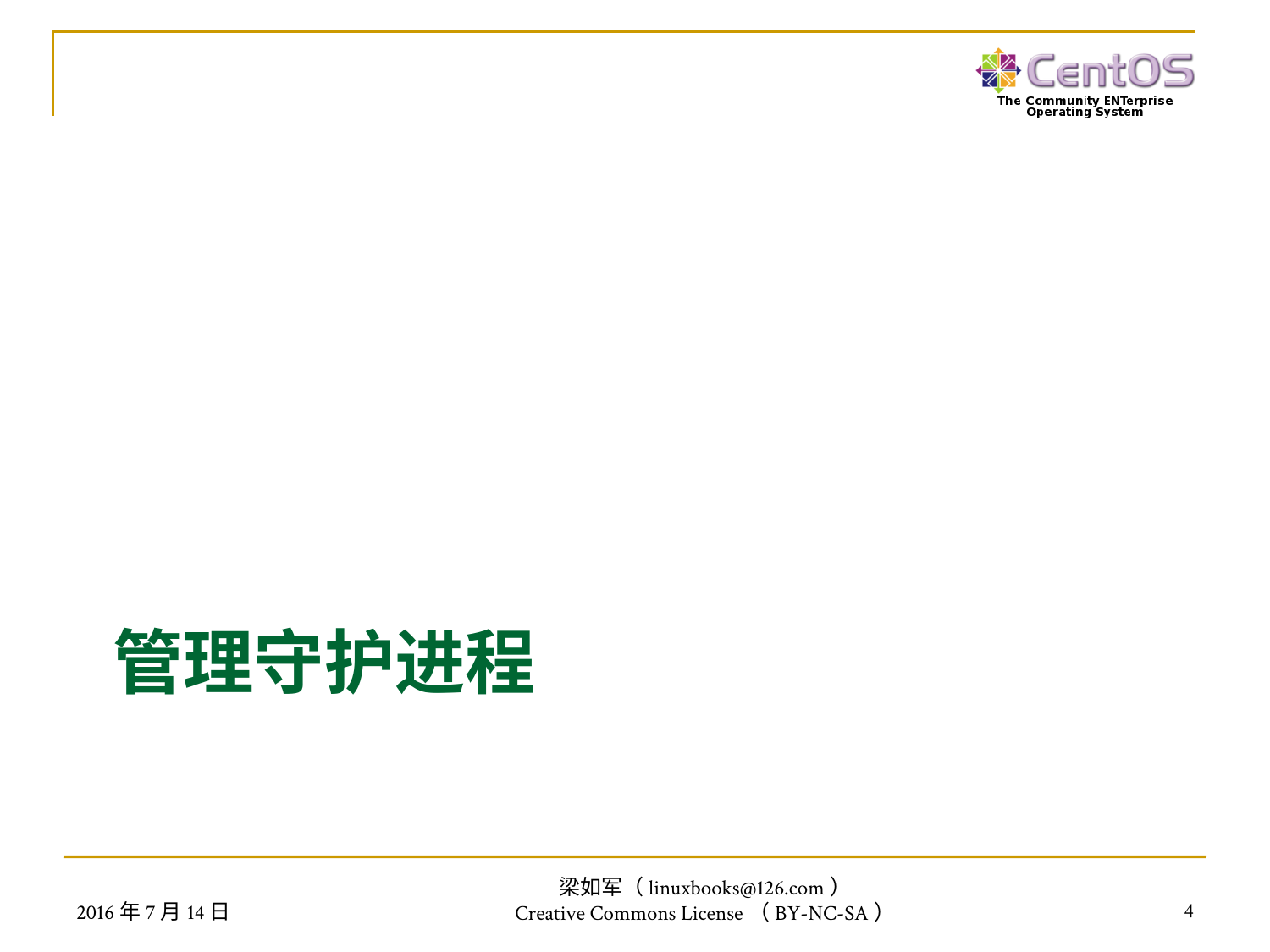

# 管理守护进程
2016年7月14日
4
梁如军（linuxbooks@126.com）
Creative Commons License（BY-NC-SA）